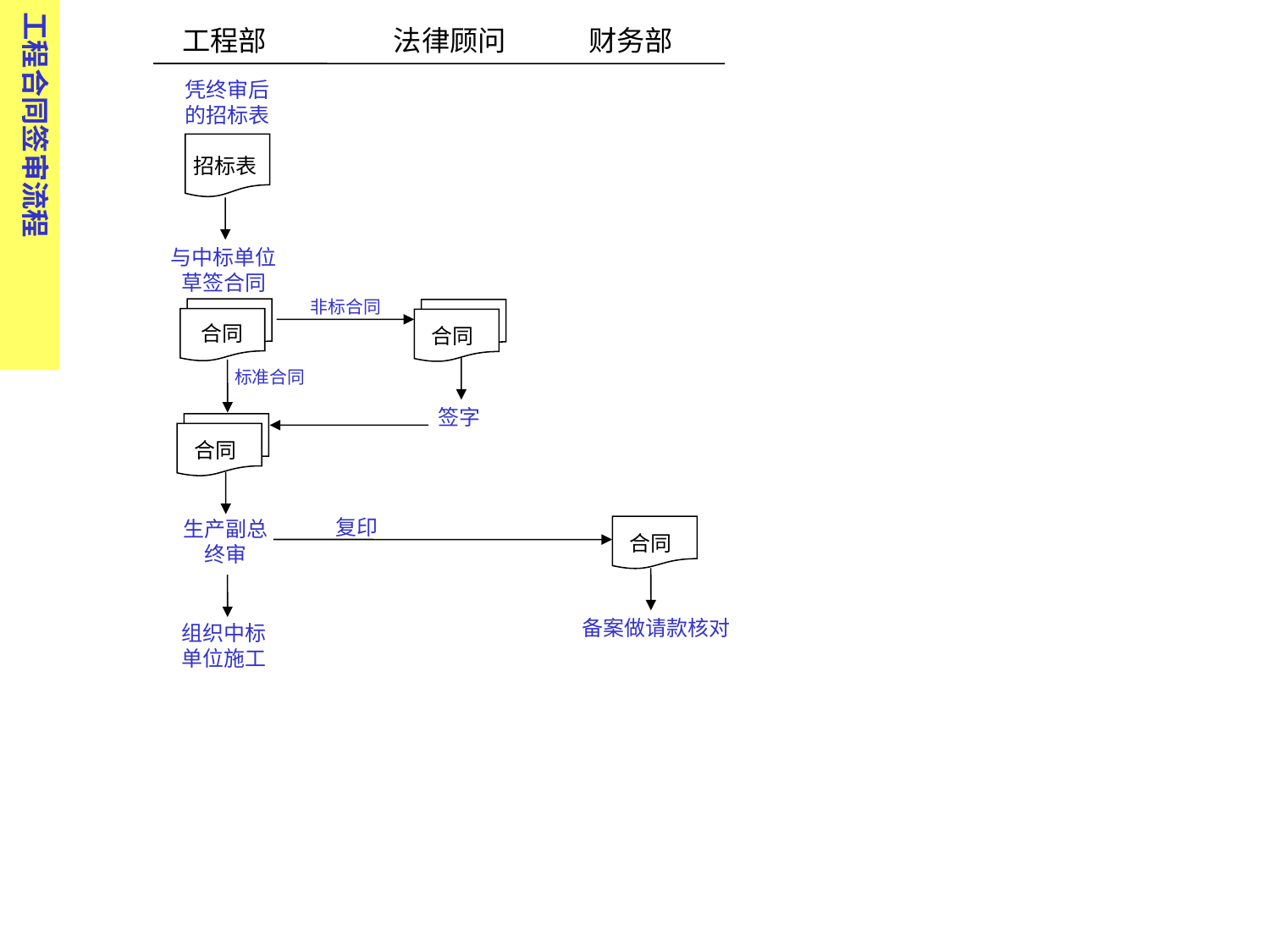

工程合同签审流程
    工程部                    法律顾问             财务部

凭终审后的招标表

招标表

与中标单位草签合同
非标合同

合同

合同

标准合同

签字

合同

复印
生产副总终审

合同

备案做请款核对
组织中标单位施工
99